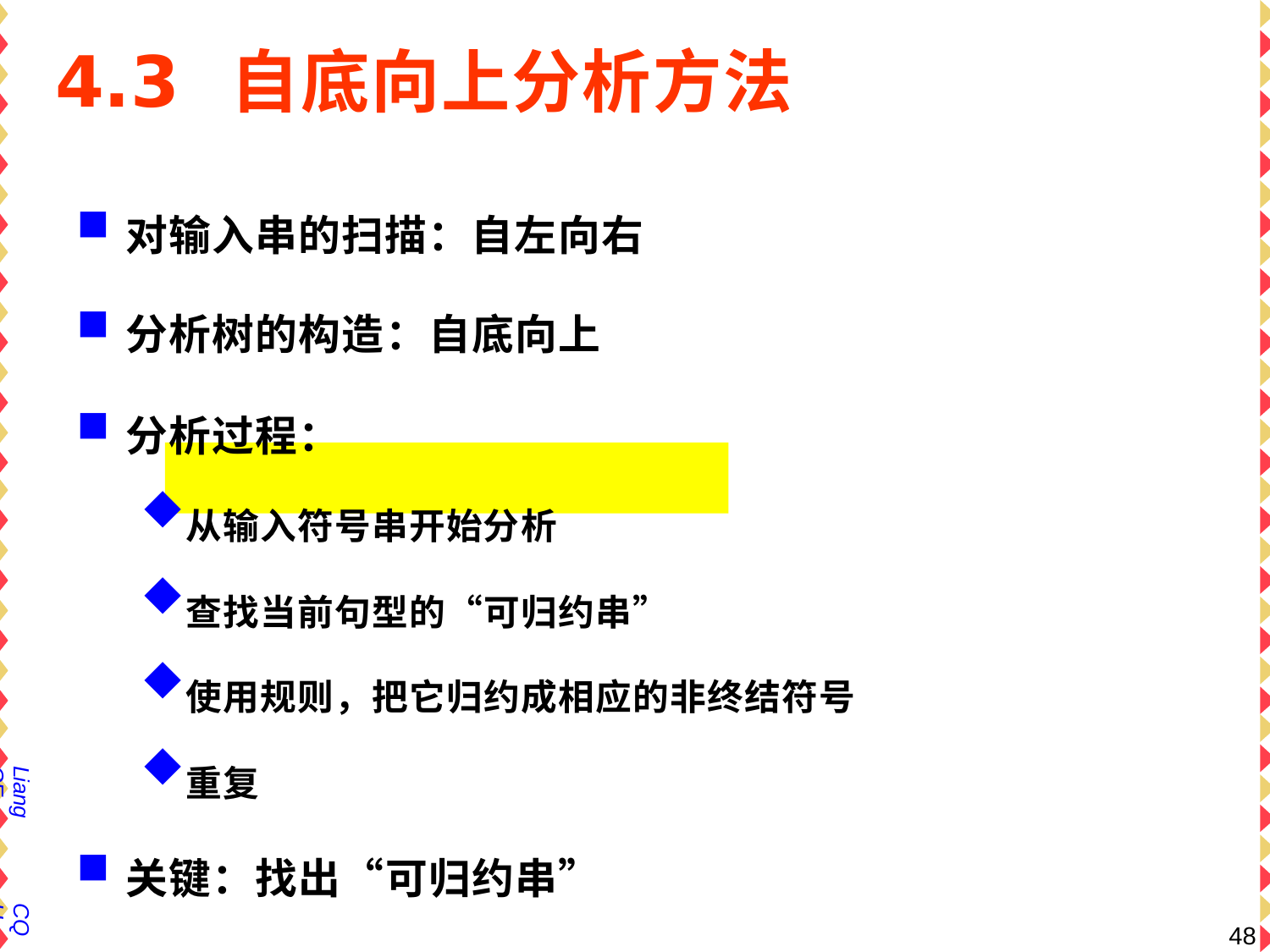

# 4.3	自底向上分析方法
对输入串的扫描：自左向右
分析树的构造：自底向上
分析过程：
从输入符号串开始分析
查找当前句型的“可归约串”
使用规则，把它归约成相应的非终结符号
重复
关键：找出“可归约串”
常用方法：
优先分析方法
LR分析方法

Liang GE
CQU
48